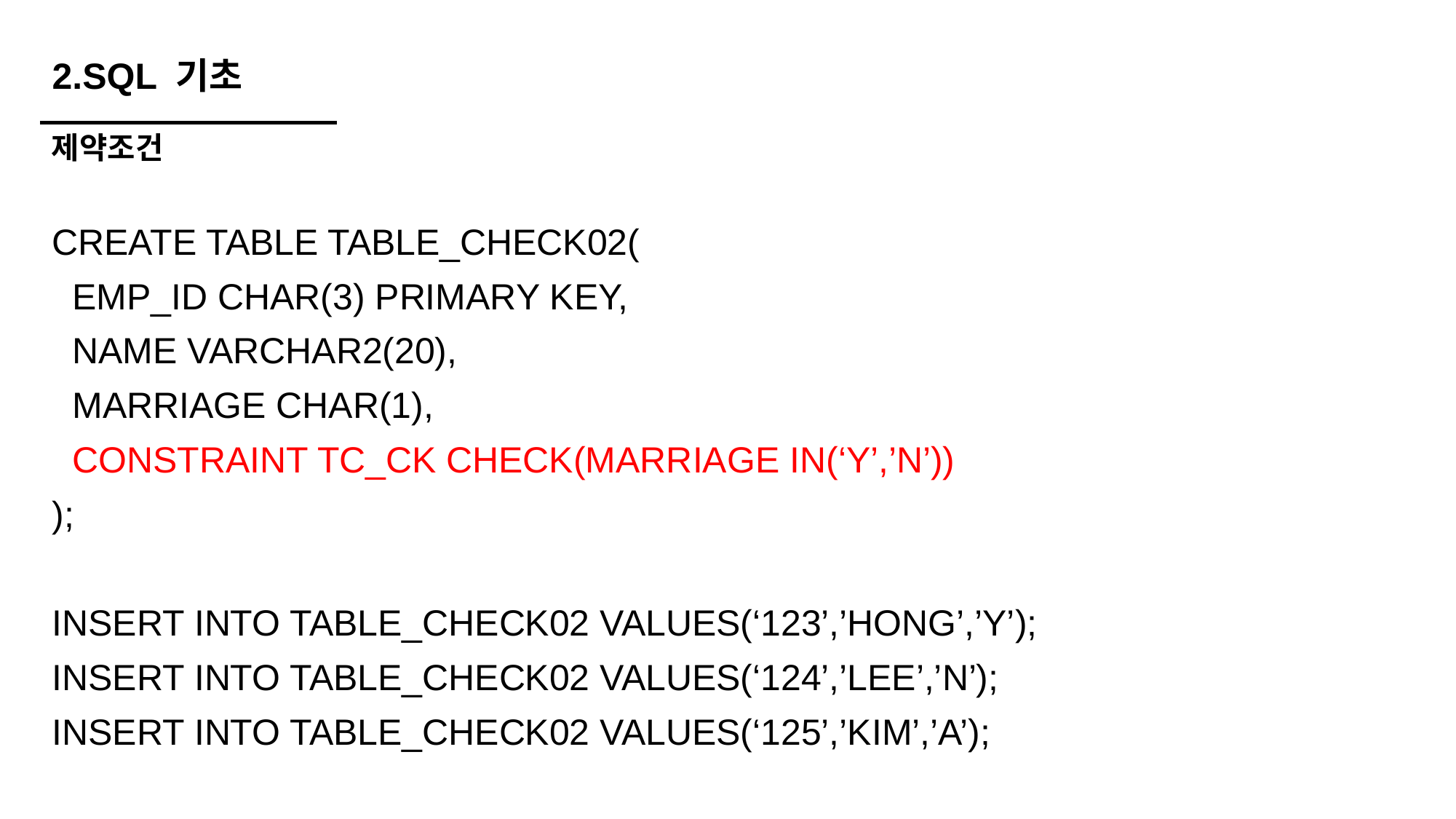

# 2.SQL 기초
제약조건
CREATE TABLE TABLE_CHECK02(
  EMP_ID CHAR(3) PRIMARY KEY,
  NAME VARCHAR2(20),
  MARRIAGE CHAR(1),
  CONSTRAINT TC_CK CHECK(MARRIAGE IN(‘Y’,’N’))
);

INSERT INTO TABLE_CHECK02 VALUES(‘123’,’HONG’,’Y’);
INSERT INTO TABLE_CHECK02 VALUES(‘124’,’LEE’,’N’);
INSERT INTO TABLE_CHECK02 VALUES(‘125’,’KIM’,’A’);